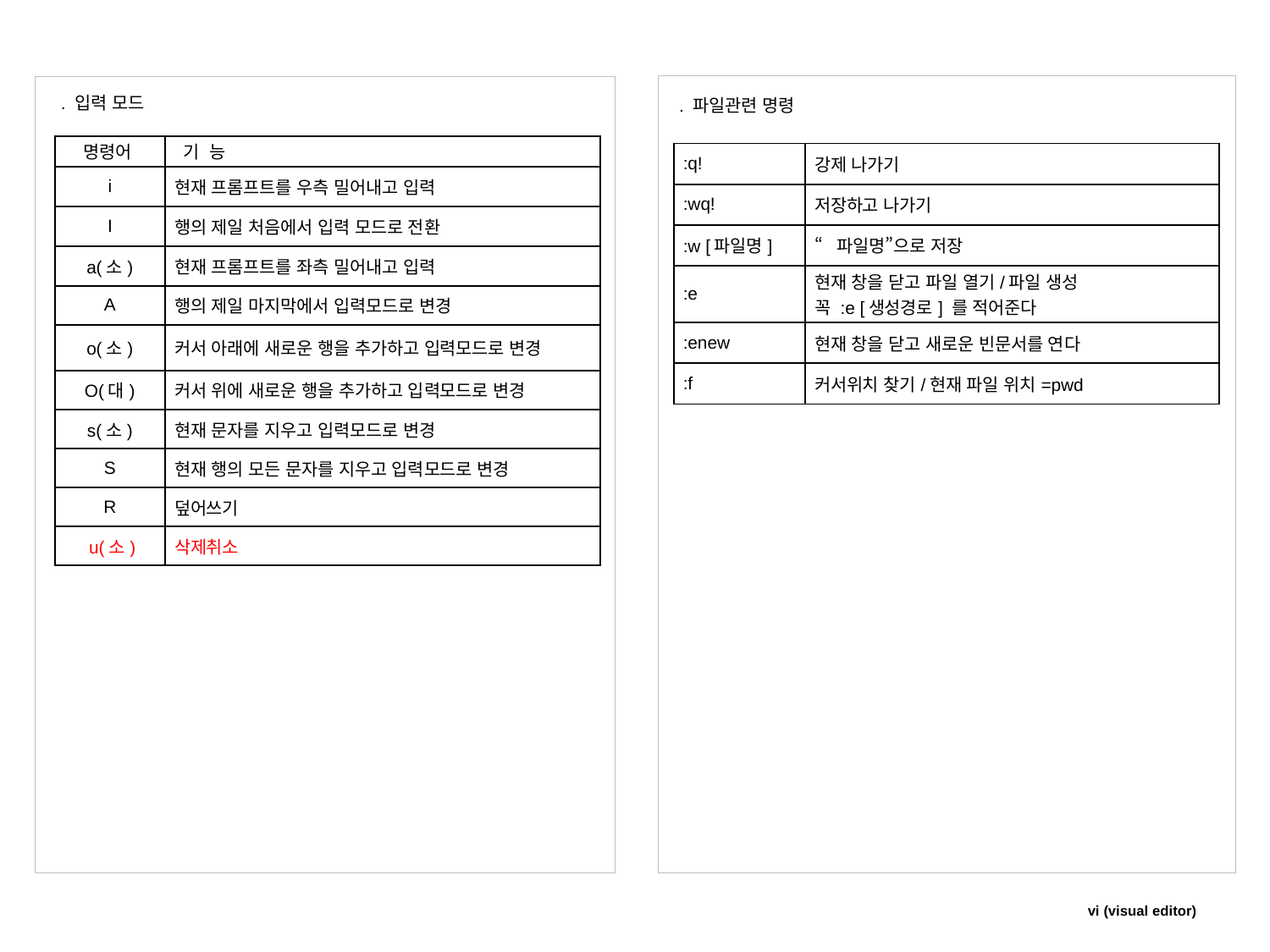

. 입력 모드
. 파일관련 명령
| 명령어 | 기 능 |
| --- | --- |
| i | 현재 프롬프트를 우측 밀어내고 입력 |
| I | 행의 제일 처음에서 입력 모드로 전환 |
| a(소) | 현재 프롬프트를 좌측 밀어내고 입력 |
| A | 행의 제일 마지막에서 입력모드로 변경 |
| o(소) | 커서 아래에 새로운 행을 추가하고 입력모드로 변경 |
| O(대) | 커서 위에 새로운 행을 추가하고 입력모드로 변경 |
| s(소) | 현재 문자를 지우고 입력모드로 변경 |
| S | 현재 행의 모든 문자를 지우고 입력모드로 변경 |
| R | 덮어쓰기 |
| u(소) | 삭제취소 |
| :q! | 강제 나가기 |
| --- | --- |
| :wq! | 저장하고 나가기 |
| :w [파일명] | “파일명”으로 저장 |
| :e | 현재 창을 닫고 파일 열기/파일 생성 꼭 :e [생성경로] 를 적어준다 |
| :enew | 현재 창을 닫고 새로운 빈문서를 연다 |
| :f | 커서위치 찾기/현재 파일 위치=pwd |
vi (visual editor)